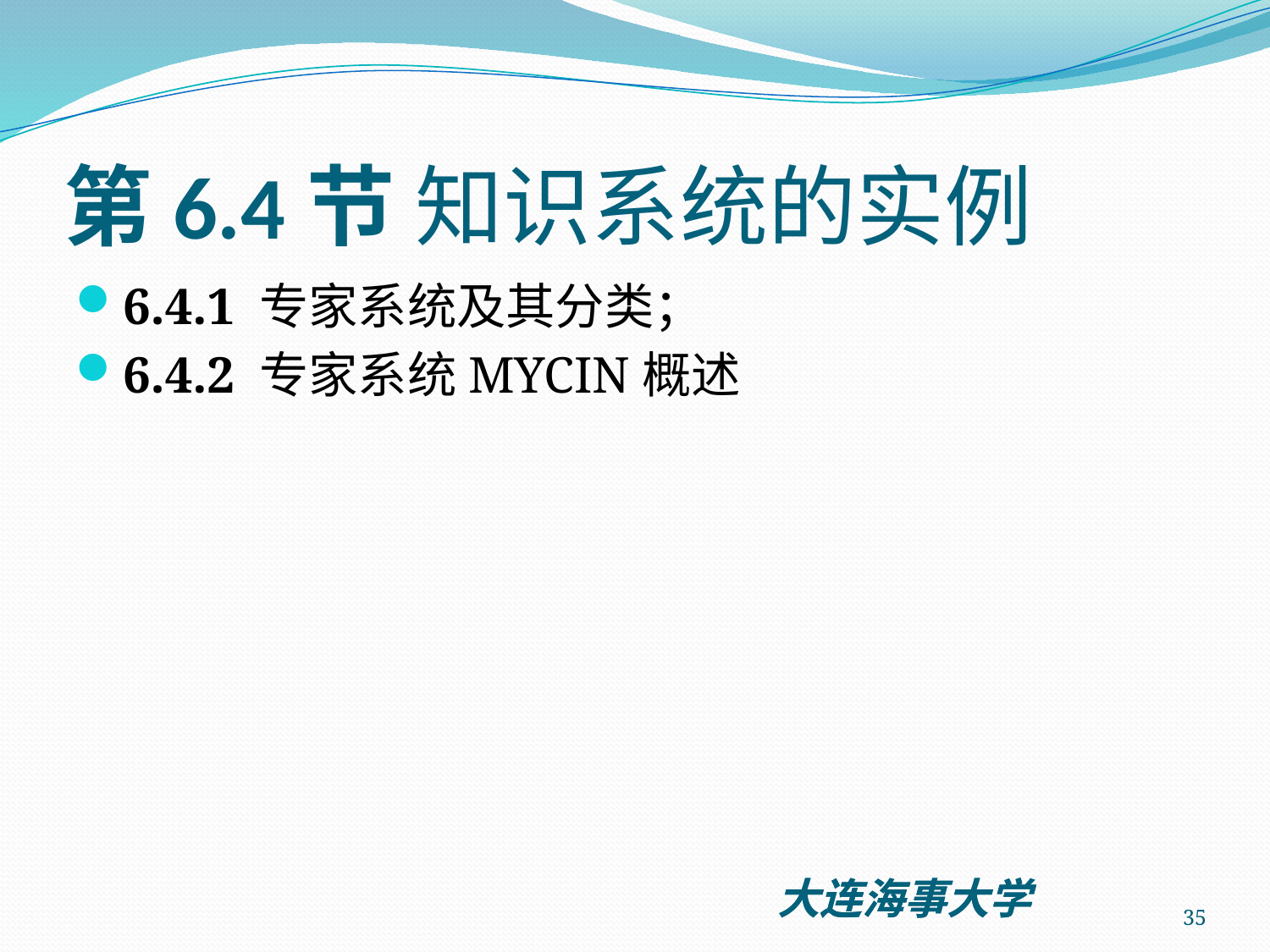

# 第6.4节 知识系统的实例
6.4.1 专家系统及其分类；
6.4.2 专家系统MYCIN概述

35